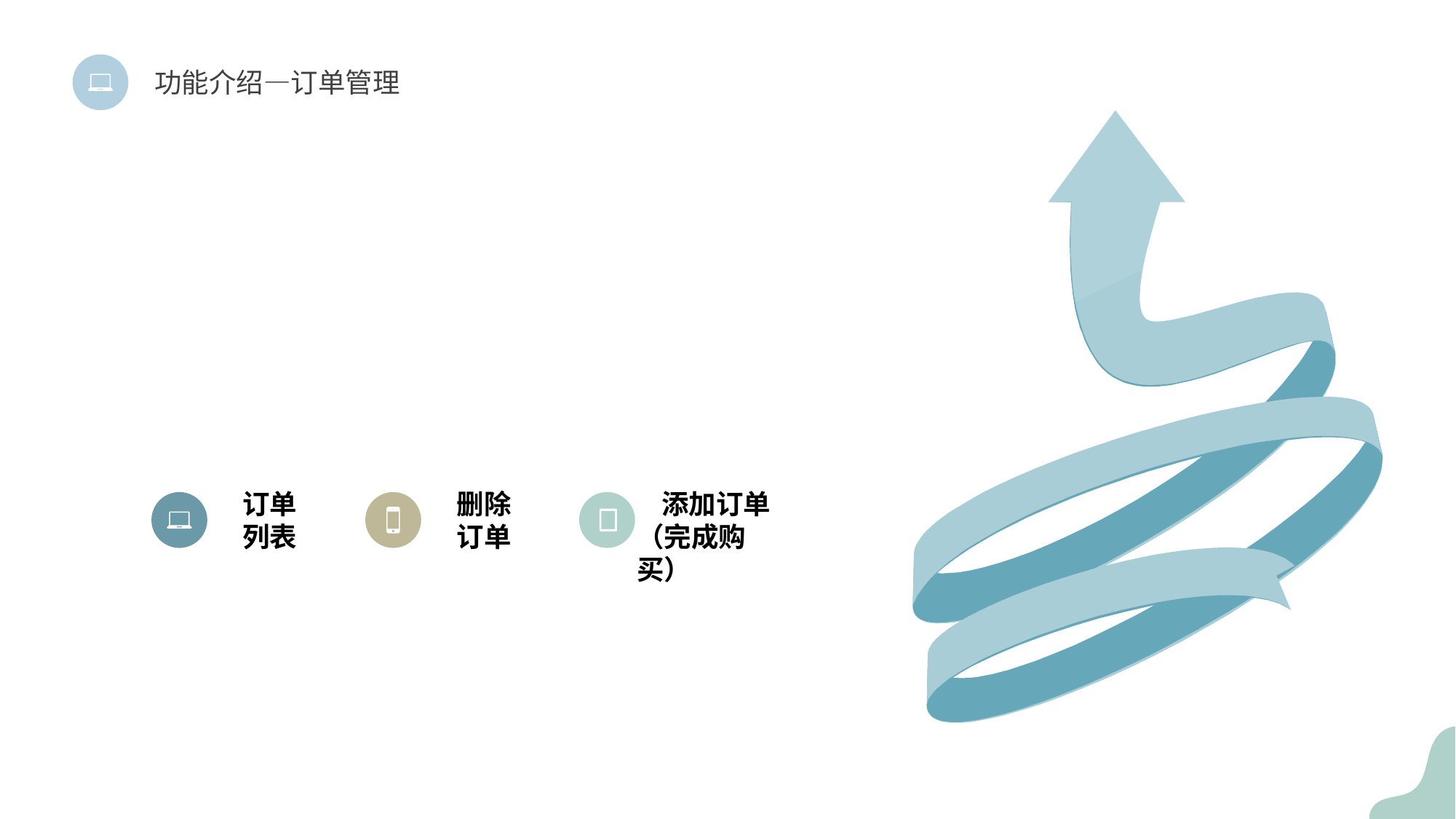

功能介绍—订单管理

   添加订单
（完成购买）
删除
订单
订单
列表